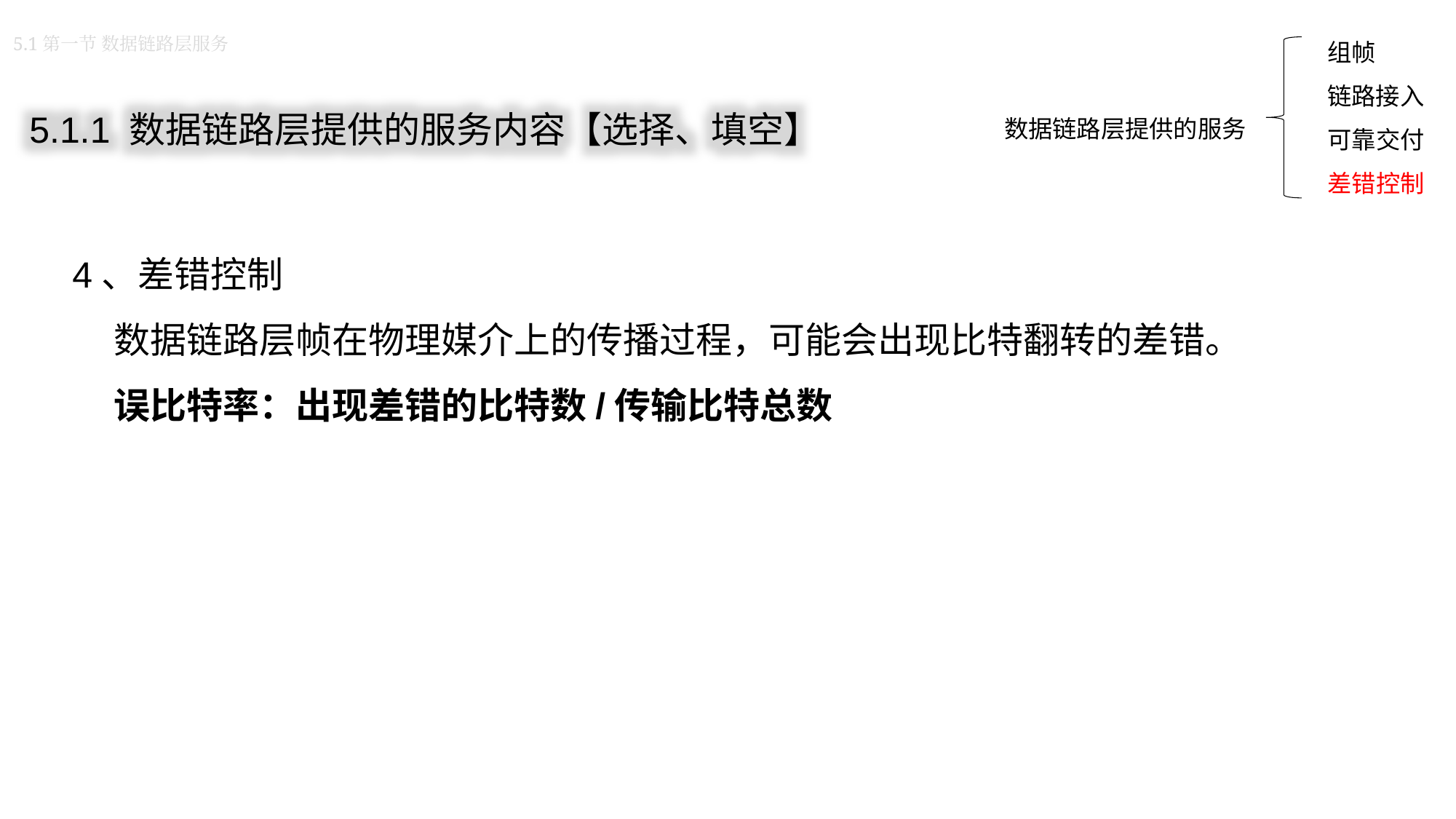

组帧
链路接入
可靠交付
差错控制
5.1第一节 数据链路层服务

5.1.1 数据链路层提供的服务内容【选择、填空】
数据链路层提供的服务
4、差错控制
    数据链路层帧在物理媒介上的传播过程，可能会出现比特翻转的差错。
    误比特率：出现差错的比特数/传输比特总数